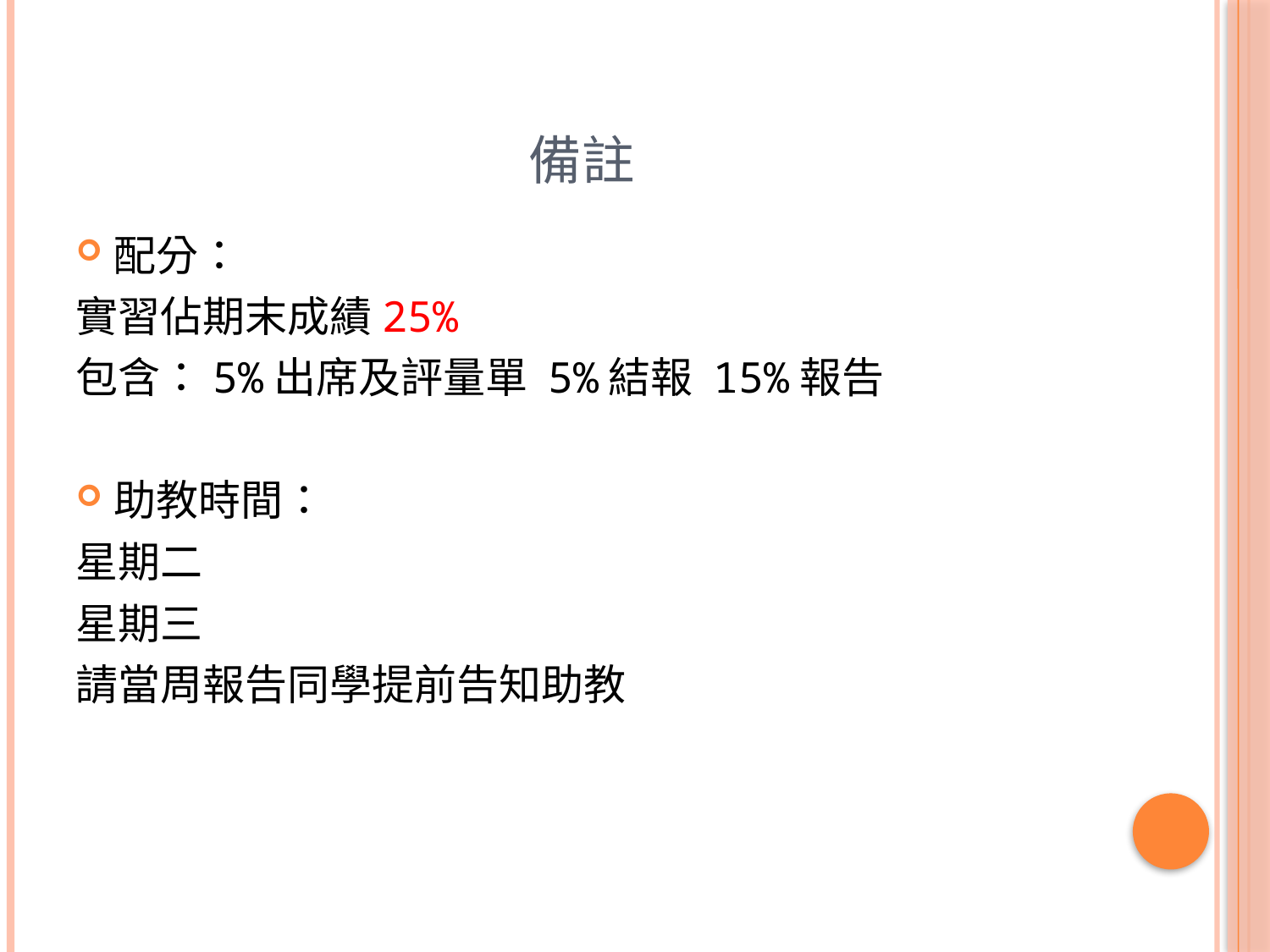

# 備註
配分：
實習佔期末成績25%
包含：5%出席及評量單 5%結報 15%報告

助教時間：
星期二
星期三
請當周報告同學提前告知助教